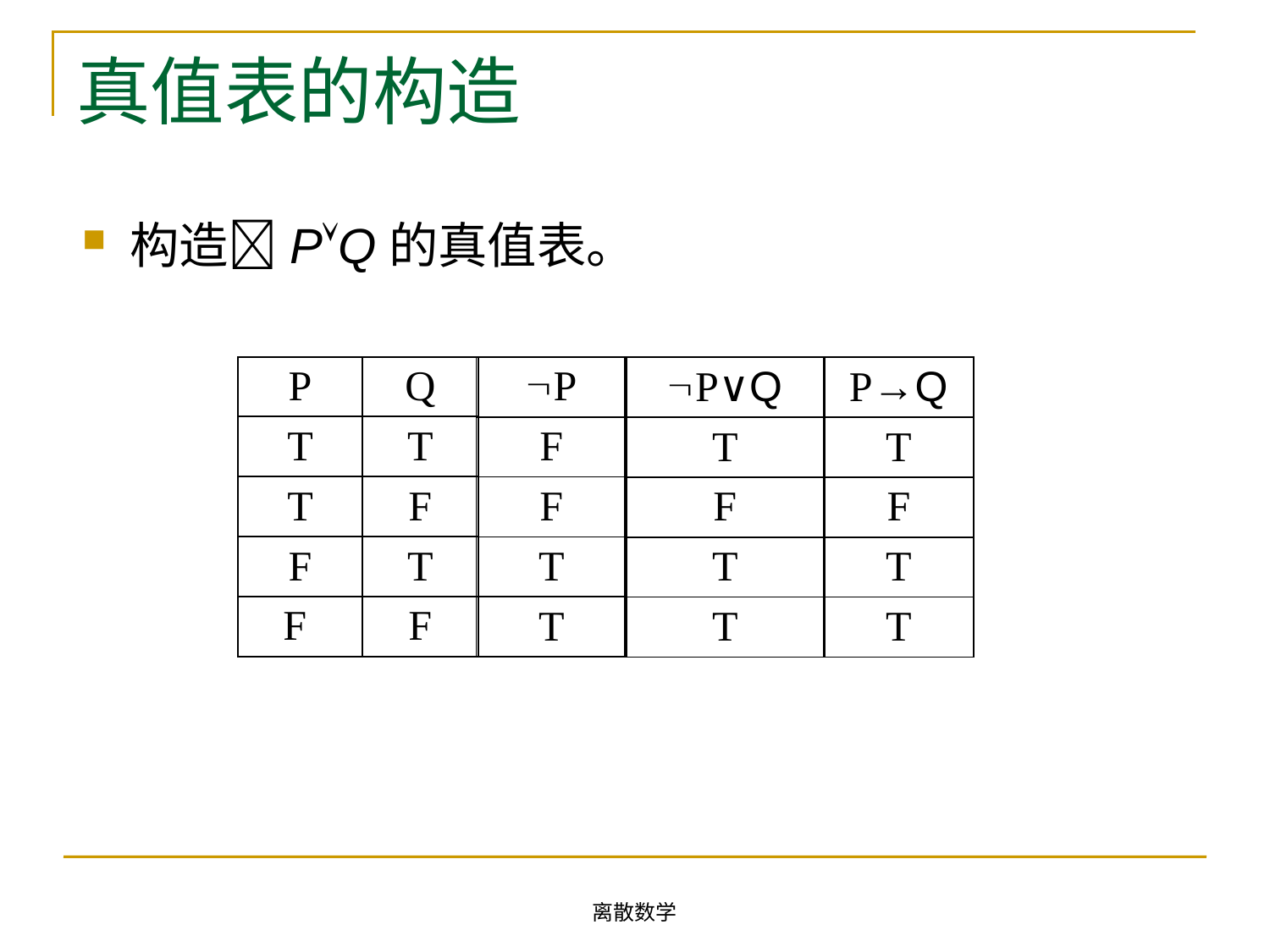

# 真值表的构造
构造¬P∨Q的真值表。
| P | Q |
| --- | --- |
| T | T |
| T | F |
| F | T |
| F | F |
| ¬P |
| --- |
| F |
| F |
| T |
| T |
| ¬P∨Q |
| --- |
| T |
| F |
| T |
| T |
| P→Q |
| --- |
| T |
| F |
| T |
| T |

42
离散数学